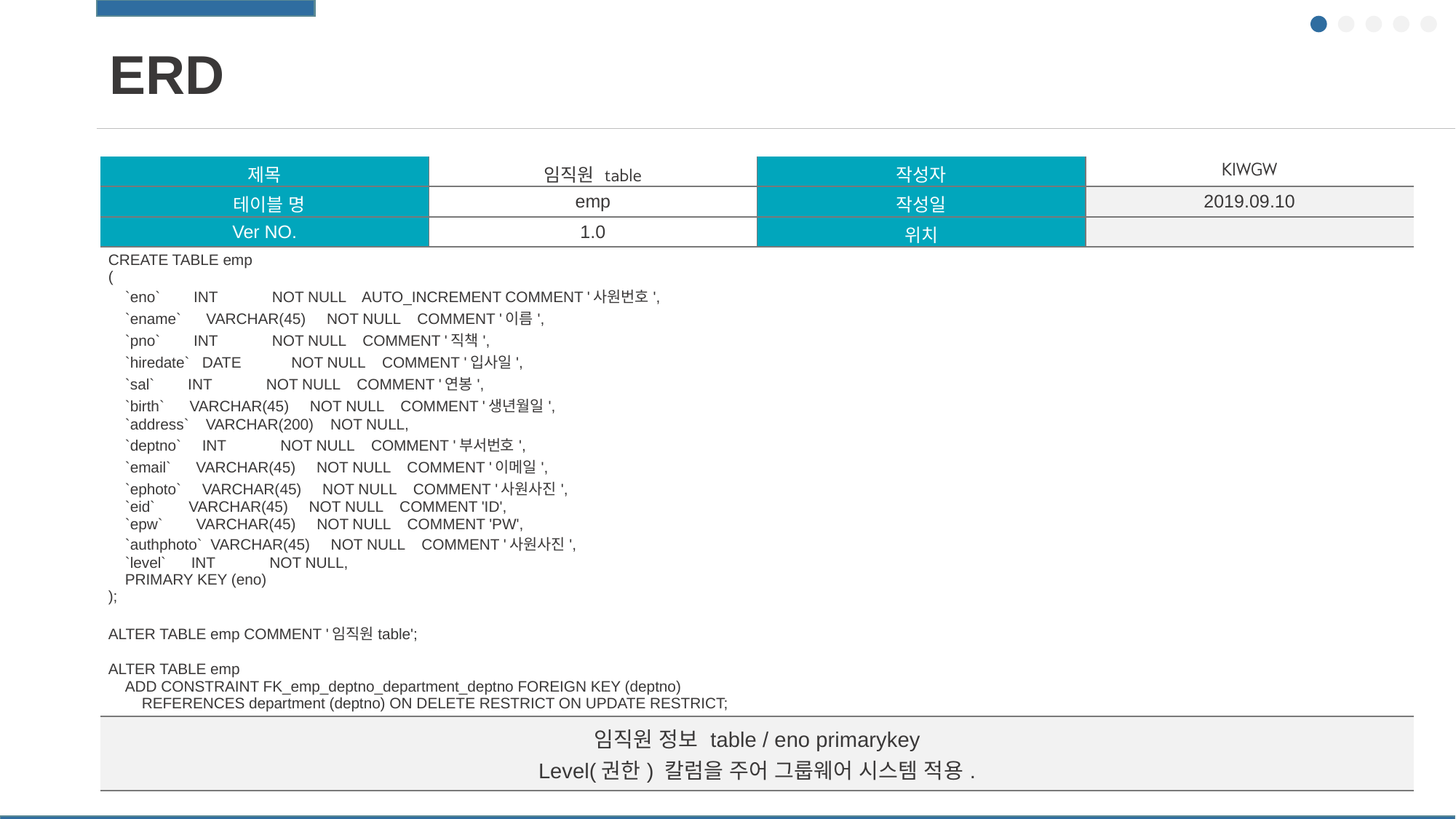

ERD
| 제목 | 임직원 table | 작성자 | KIWGW |
| --- | --- | --- | --- |
| 테이블 명 | emp | 작성일 | 2019.09.10 |
| Ver NO. | 1.0 | 위치 |  |
| CREATE TABLE emp ( `eno` INT NOT NULL AUTO\_INCREMENT COMMENT '사원번호', `ename` VARCHAR(45) NOT NULL COMMENT '이름', `pno` INT NOT NULL COMMENT '직책', `hiredate` DATE NOT NULL COMMENT '입사일', `sal` INT NOT NULL COMMENT '연봉', `birth` VARCHAR(45) NOT NULL COMMENT '생년월일', `address` VARCHAR(200) NOT NULL, `deptno` INT NOT NULL COMMENT '부서번호', `email` VARCHAR(45) NOT NULL COMMENT '이메일', `ephoto` VARCHAR(45) NOT NULL COMMENT '사원사진', `eid` VARCHAR(45) NOT NULL COMMENT 'ID', `epw` VARCHAR(45) NOT NULL COMMENT 'PW', `authphoto` VARCHAR(45) NOT NULL COMMENT '사원사진', `level` INT NOT NULL, PRIMARY KEY (eno) ); ALTER TABLE emp COMMENT '임직원table'; ALTER TABLE emp ADD CONSTRAINT FK\_emp\_deptno\_department\_deptno FOREIGN KEY (deptno) REFERENCES department (deptno) ON DELETE RESTRICT ON UPDATE RESTRICT; |  |  |  |
| 임직원 정보 table / eno primarykey Level(권한) 칼럼을 주어 그룹웨어 시스템 적용. |  |  |  |